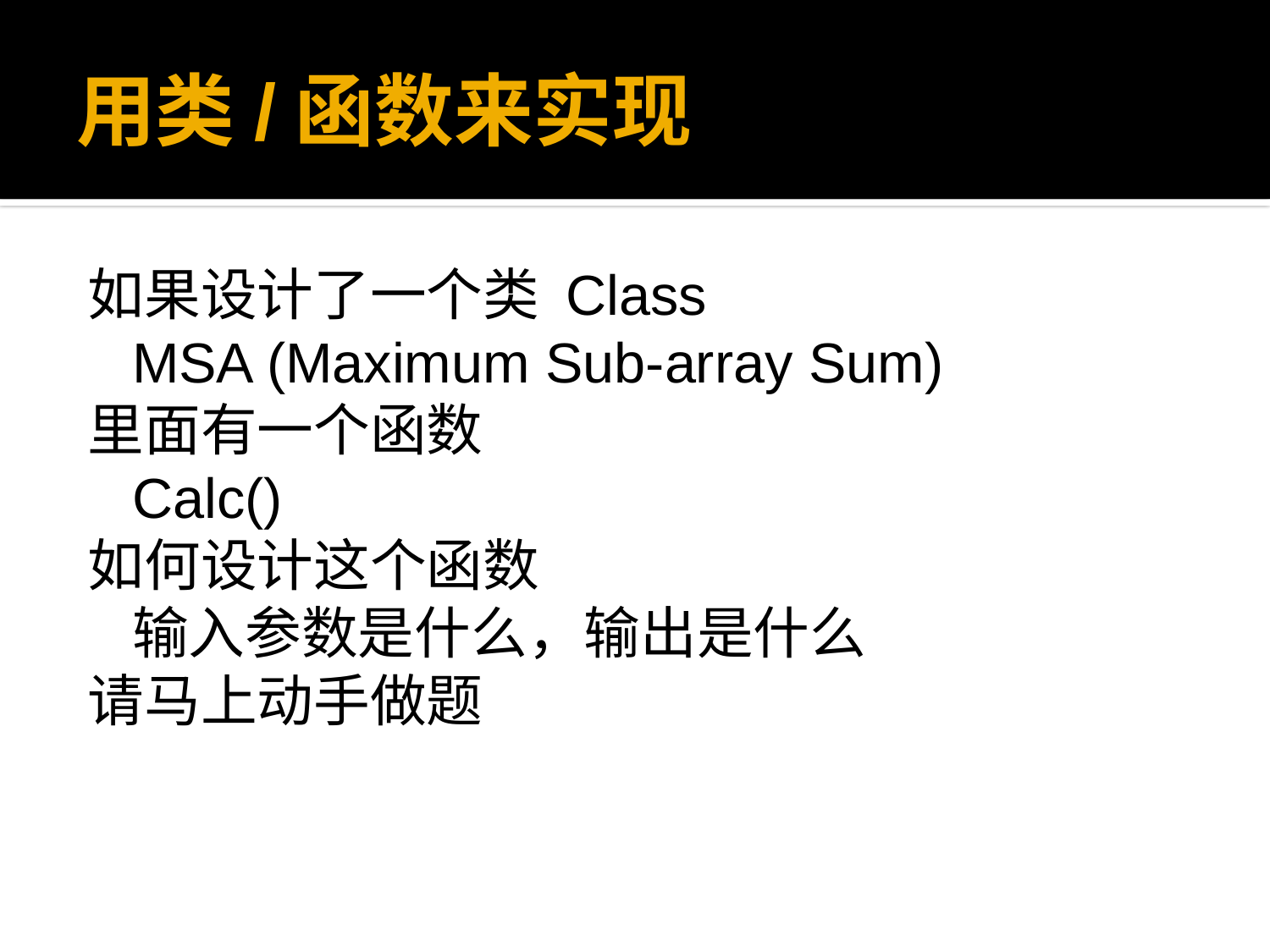

# 用类/函数来实现
如果设计了一个类 Class
	MSA (Maximum Sub-array Sum)
里面有一个函数
	Calc()
如何设计这个函数
	输入参数是什么，输出是什么
请马上动手做题